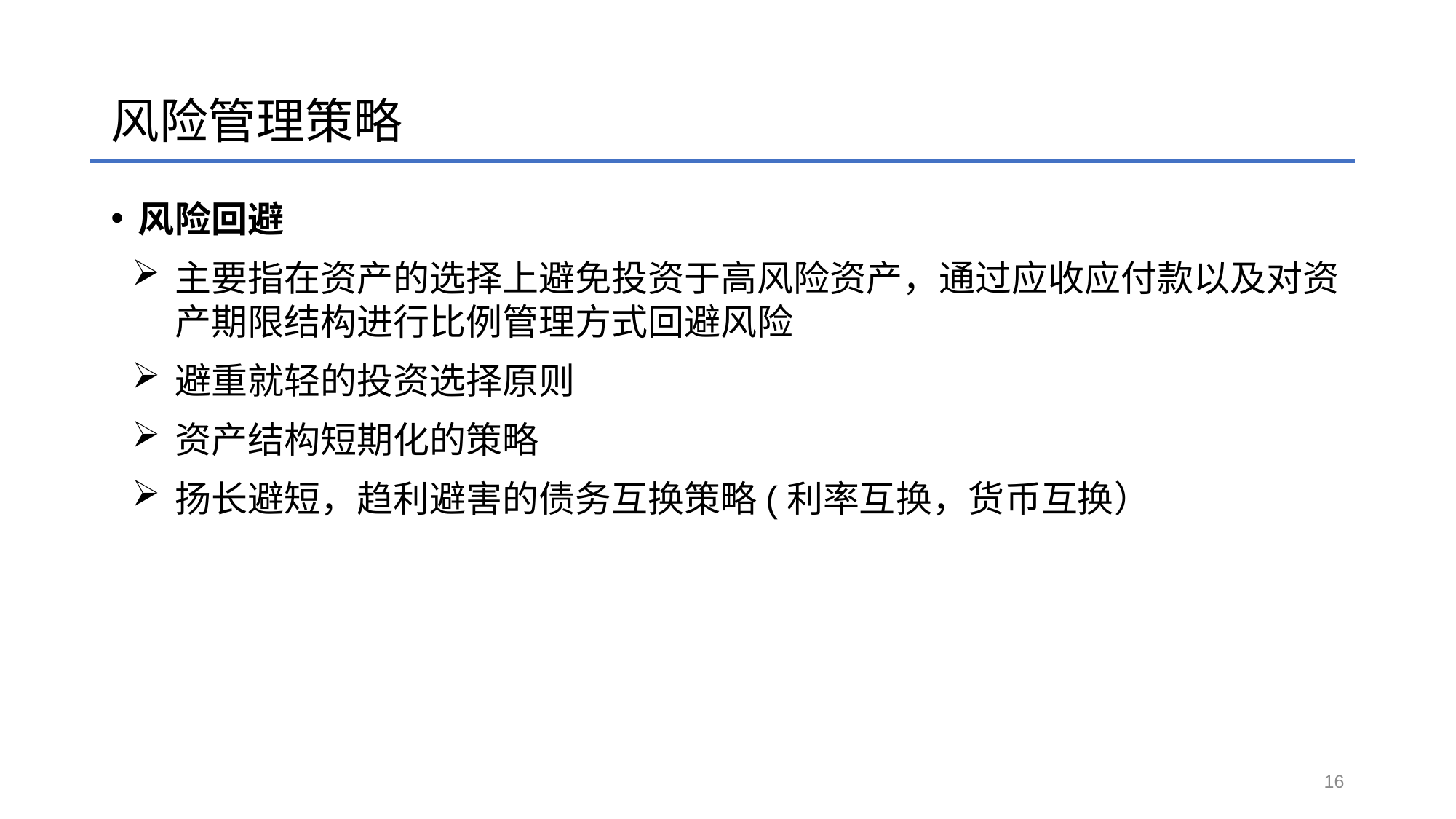

# 风险管理策略
风险回避
主要指在资产的选择上避免投资于高风险资产，通过应收应付款以及对资产期限结构进行比例管理方式回避风险
避重就轻的投资选择原则
资产结构短期化的策略
扬长避短，趋利避害的债务互换策略(利率互换，货币互换）

16